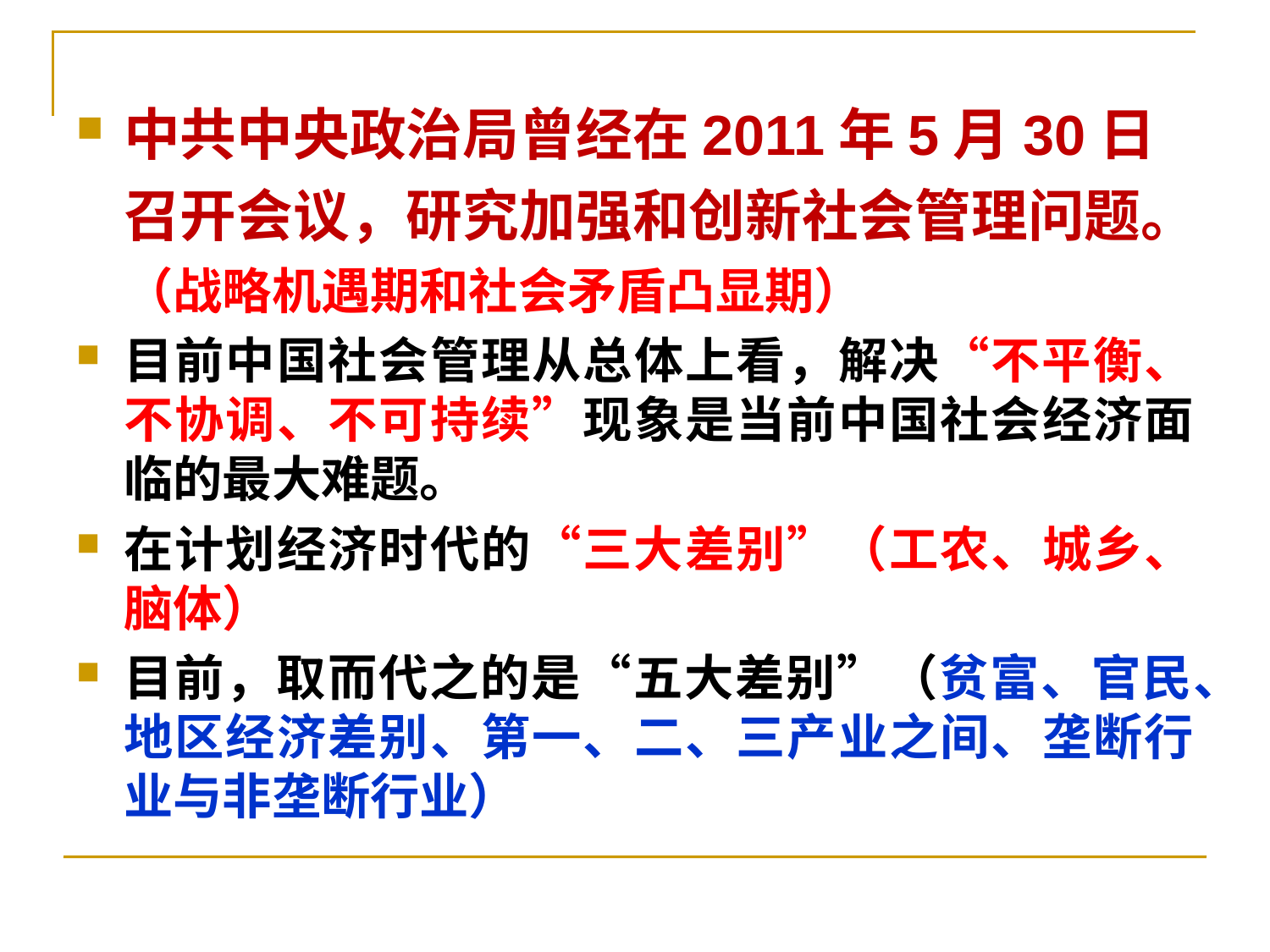

中共中央政治局曾经在2011年5月30日召开会议，研究加强和创新社会管理问题。（战略机遇期和社会矛盾凸显期）
目前中国社会管理从总体上看，解决“不平衡、不协调、不可持续”现象是当前中国社会经济面临的最大难题。
在计划经济时代的“三大差别”（工农、城乡、脑体）
目前，取而代之的是“五大差别”（贫富、官民、地区经济差别、第一、二、三产业之间、垄断行业与非垄断行业）
14